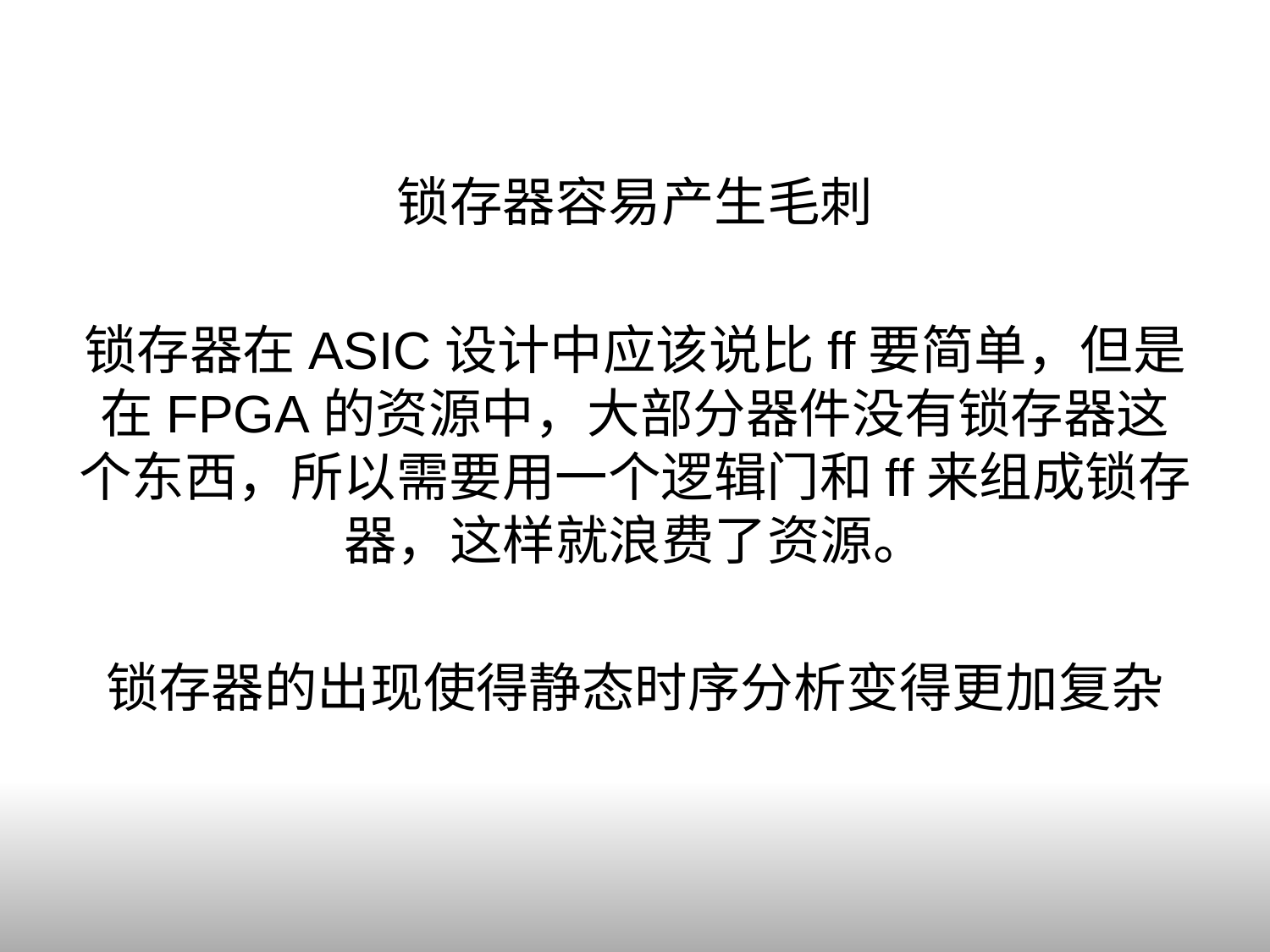

锁存器容易产生毛刺

锁存器在ASIC设计中应该说比ff要简单，但是在FPGA的资源中，大部分器件没有锁存器这个东西，所以需要用一个逻辑门和ff来组成锁存器，这样就浪费了资源。

锁存器的出现使得静态时序分析变得更加复杂